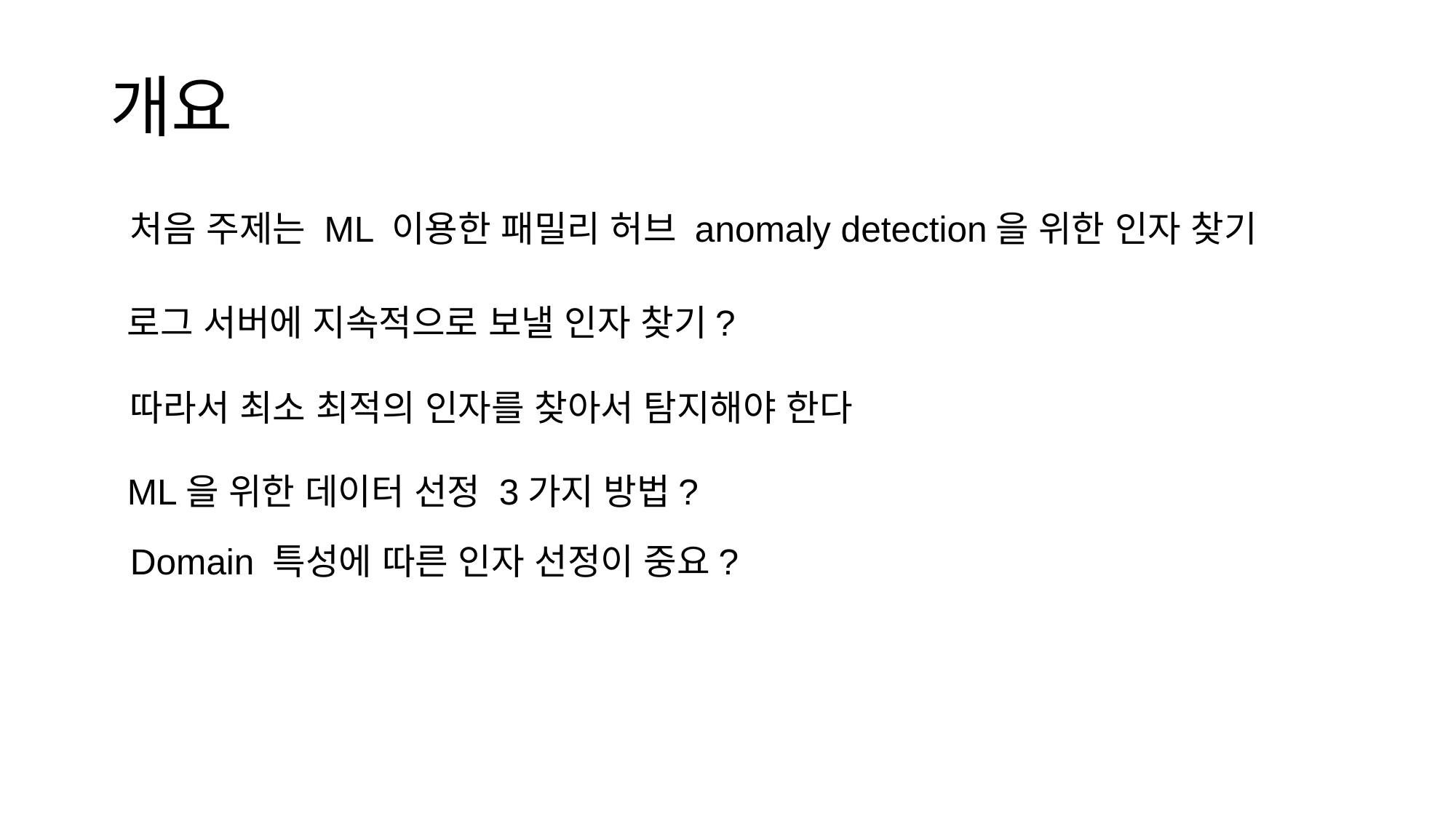

# 개요
처음 주제는 ML 이용한 패밀리 허브 anomaly detection을 위한 인자 찾기
로그 서버에 지속적으로 보낼 인자 찾기?
따라서 최소 최적의 인자를 찾아서 탐지해야 한다
ML을 위한 데이터 선정 3가지 방법?

Domain 특성에 따른 인자 선정이 중요?